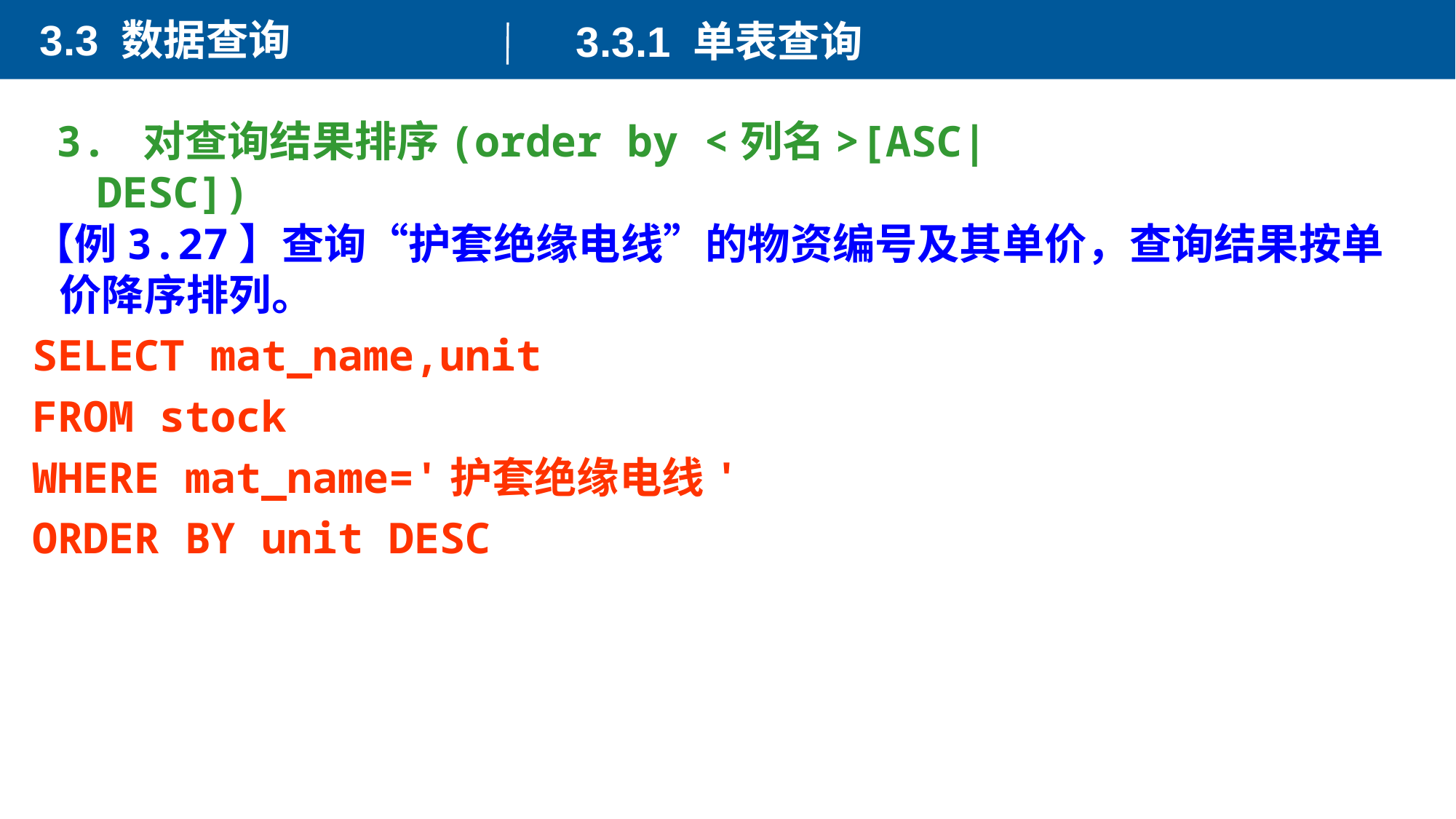

3.3 数据查询
3.3.1 单表查询
3. 对查询结果排序(order by <列名>[ASC|DESC])
【例3.27】查询“护套绝缘电线”的物资编号及其单价，查询结果按单价降序排列。
SELECT mat_name,unit
FROM stock
WHERE mat_name='护套绝缘电线'
ORDER BY unit DESC